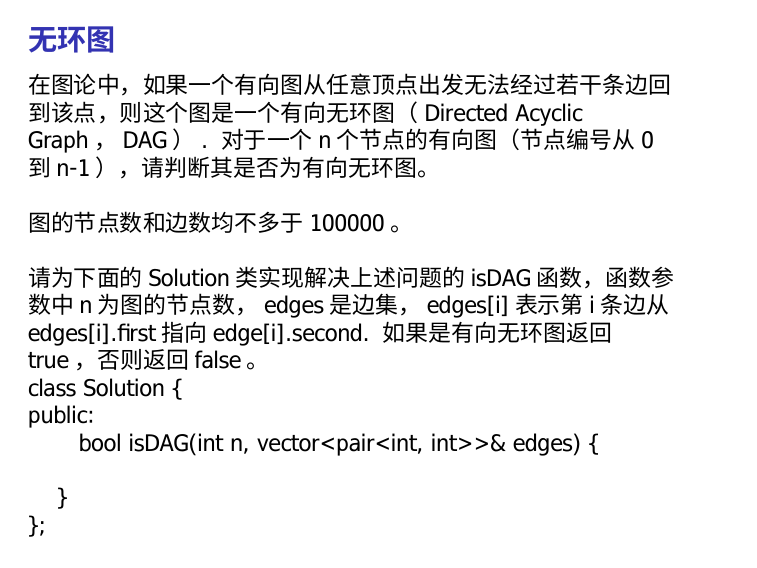

# 无环图
在图论中，如果一个有向图从任意顶点出发无法经过若干条边回到该点，则这个图是一个有向无环图（Directed Acyclic Graph，DAG）. 对于一个n个节点的有向图（节点编号从0到n-1），请判断其是否为有向无环图。

图的节点数和边数均不多于100000。

请为下面的Solution类实现解决上述问题的isDAG函数，函数参数中n为图的节点数，edges是边集，edges[i]表示第i条边从edges[i].first指向edge[i].second. 如果是有向无环图返回true，否则返回false。
class Solution {
public:
       bool isDAG(int n, vector<pair<int, int>>& edges) {

    }
};